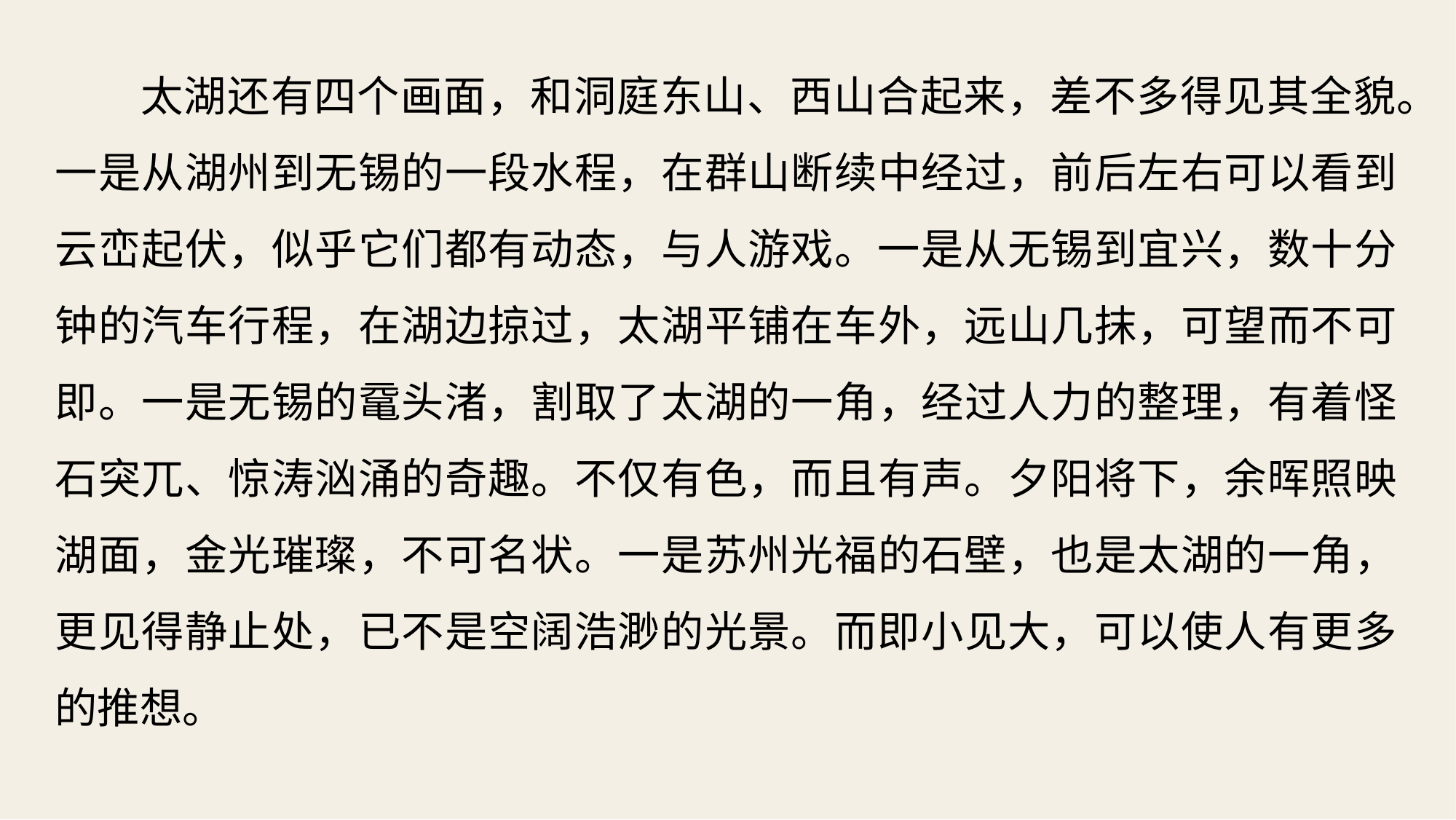

太湖还有四个画面，和洞庭东山、西山合起来，差不多得见其全貌。一是从湖州到无锡的一段水程，在群山断续中经过，前后左右可以看到云峦起伏，似乎它们都有动态，与人游戏。一是从无锡到宜兴，数十分钟的汽车行程，在湖边掠过，太湖平铺在车外，远山几抹，可望而不可即。一是无锡的鼋头渚，割取了太湖的一角，经过人力的整理，有着怪石突兀、惊涛汹涌的奇趣。不仅有色，而且有声。夕阳将下，余晖照映湖面，金光璀璨，不可名状。一是苏州光福的石壁，也是太湖的一角，更见得静止处，已不是空阔浩渺的光景。而即小见大，可以使人有更多的推想。